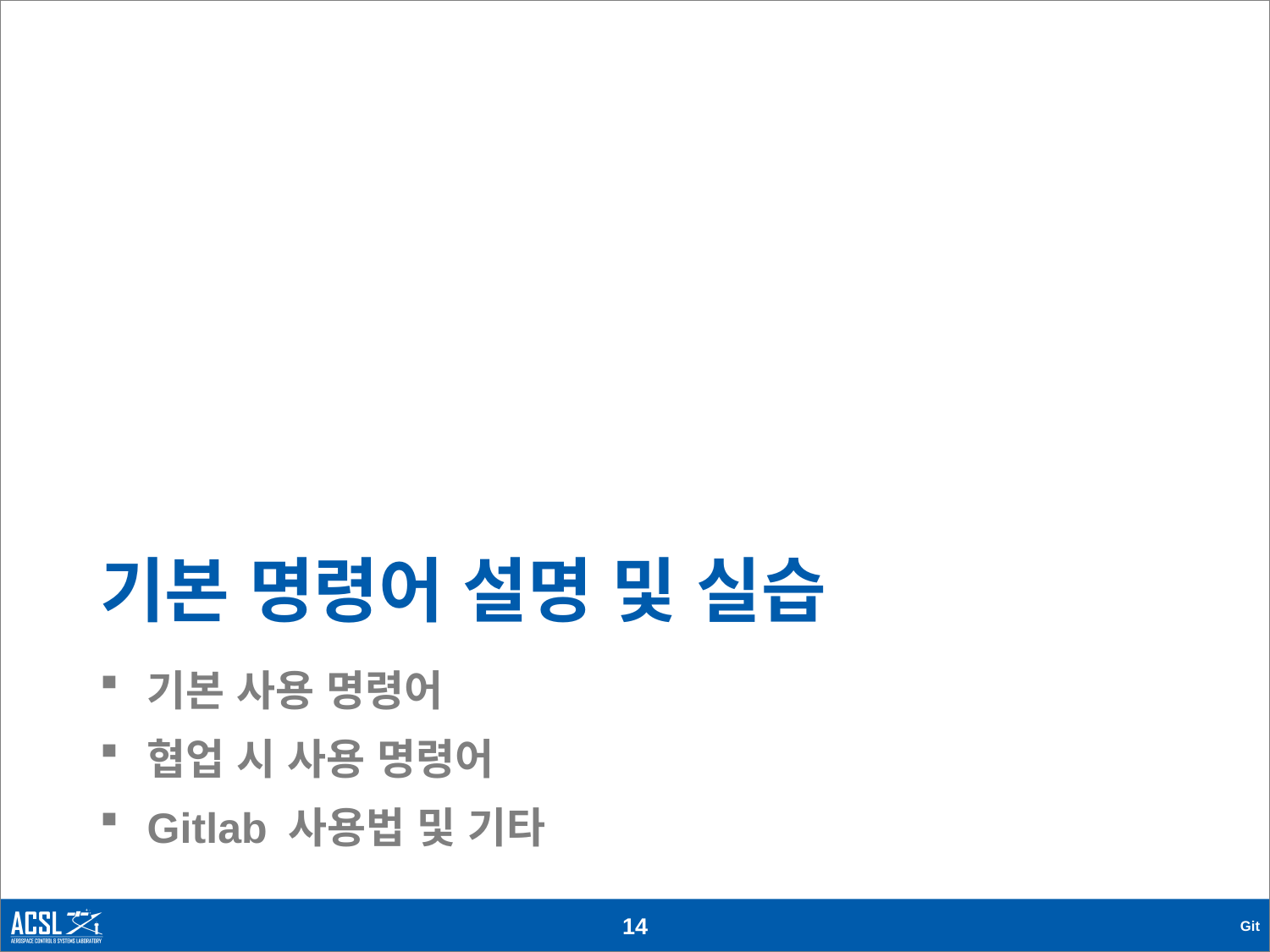

# 기본 명령어 설명 및 실습
| 기본 사용 명령어 |
| --- |
| 협업 시 사용 명령어 |
| Gitlab 사용법 및 기타 |
14
Git